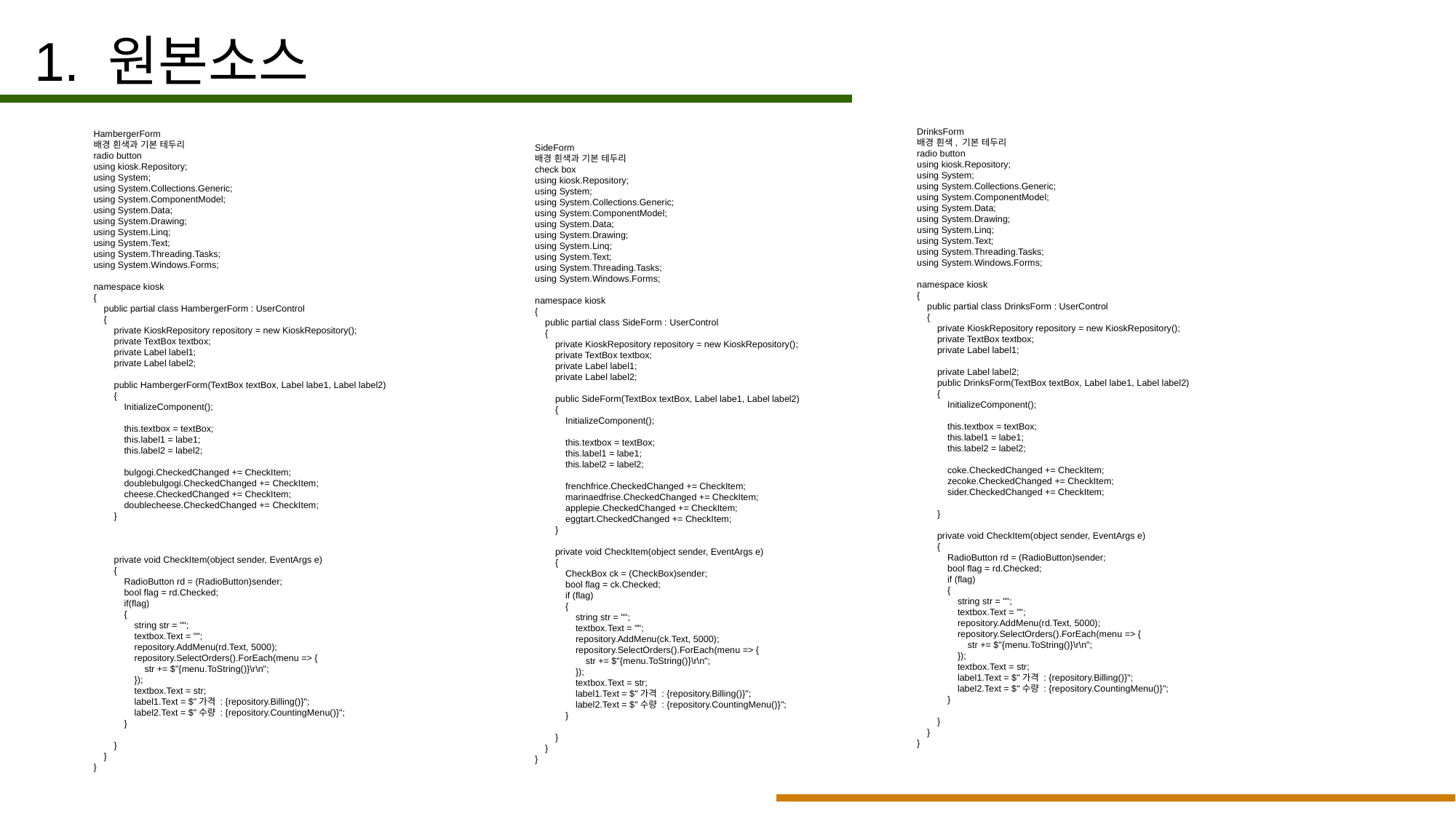

1. 원본소스
DrinksForm
배경 흰색, 기본 테두리
radio button
using kiosk.Repository;
using System;
using System.Collections.Generic;
using System.ComponentModel;
using System.Data;
using System.Drawing;
using System.Linq;
using System.Text;
using System.Threading.Tasks;
using System.Windows.Forms;

namespace kiosk
{
    public partial class DrinksForm : UserControl
    {
        private KioskRepository repository = new KioskRepository();
        private TextBox textbox;
        private Label label1;

        private Label label2;
        public DrinksForm(TextBox textBox, Label labe1, Label label2)
        {
            InitializeComponent();

            this.textbox = textBox;
            this.label1 = labe1;
            this.label2 = label2;

            coke.CheckedChanged += CheckItem;
            zecoke.CheckedChanged += CheckItem;
            sider.CheckedChanged += CheckItem;

        }

        private void CheckItem(object sender, EventArgs e)
        {
            RadioButton rd = (RadioButton)sender;
            bool flag = rd.Checked;
            if (flag)
            {
                string str = "";
                textbox.Text = "";
                repository.AddMenu(rd.Text, 5000);
                repository.SelectOrders().ForEach(menu => {
                    str += $"{menu.ToString()}\r\n";
                });
                textbox.Text = str;
                label1.Text = $"가격 : {repository.Billing()}";
                label2.Text = $"수량 : {repository.CountingMenu()}";
            }

        }
    }
}
HambergerForm
배경 흰색과 기본 테두리
radio button
using kiosk.Repository;
using System;
using System.Collections.Generic;
using System.ComponentModel;
using System.Data;
using System.Drawing;
using System.Linq;
using System.Text;
using System.Threading.Tasks;
using System.Windows.Forms;

namespace kiosk
{
    public partial class HambergerForm : UserControl
    {
        private KioskRepository repository = new KioskRepository();
        private TextBox textbox;
        private Label label1;
        private Label label2;

        public HambergerForm(TextBox textBox, Label labe1, Label label2)
        {
            InitializeComponent();

            this.textbox = textBox;
            this.label1 = labe1;
            this.label2 = label2;

            bulgogi.CheckedChanged += CheckItem;
            doublebulgogi.CheckedChanged += CheckItem;
            cheese.CheckedChanged += CheckItem;
            doublecheese.CheckedChanged += CheckItem;
        }

        private void CheckItem(object sender, EventArgs e)
        {
            RadioButton rd = (RadioButton)sender;
            bool flag = rd.Checked;
            if(flag)
            {
                string str = "";
                textbox.Text = "";
                repository.AddMenu(rd.Text, 5000);
                repository.SelectOrders().ForEach(menu => {
                    str += $"{menu.ToString()}\r\n";
                });
                textbox.Text = str;
                label1.Text = $"가격 : {repository.Billing()}";
                label2.Text = $"수량 : {repository.CountingMenu()}";
            }

        }
    }
}
SideForm
배경 흰색과 기본 테두리
check box
using kiosk.Repository;
using System;
using System.Collections.Generic;
using System.ComponentModel;
using System.Data;
using System.Drawing;
using System.Linq;
using System.Text;
using System.Threading.Tasks;
using System.Windows.Forms;

namespace kiosk
{
    public partial class SideForm : UserControl
    {
        private KioskRepository repository = new KioskRepository();
        private TextBox textbox;
        private Label label1;
        private Label label2;

        public SideForm(TextBox textBox, Label labe1, Label label2)
        {
            InitializeComponent();

            this.textbox = textBox;
            this.label1 = labe1;
            this.label2 = label2;

            frenchfrice.CheckedChanged += CheckItem;
            marinaedfrise.CheckedChanged += CheckItem;
            applepie.CheckedChanged += CheckItem;
            eggtart.CheckedChanged += CheckItem;
        }

        private void CheckItem(object sender, EventArgs e)
        {
            CheckBox ck = (CheckBox)sender;
            bool flag = ck.Checked;
            if (flag)
            {
                string str = "";
                textbox.Text = "";
                repository.AddMenu(ck.Text, 5000);
                repository.SelectOrders().ForEach(menu => {
                    str += $"{menu.ToString()}\r\n";
                });
                textbox.Text = str;
                label1.Text = $"가격 : {repository.Billing()}";
                label2.Text = $"수량 : {repository.CountingMenu()}";
            }

        }
    }
}